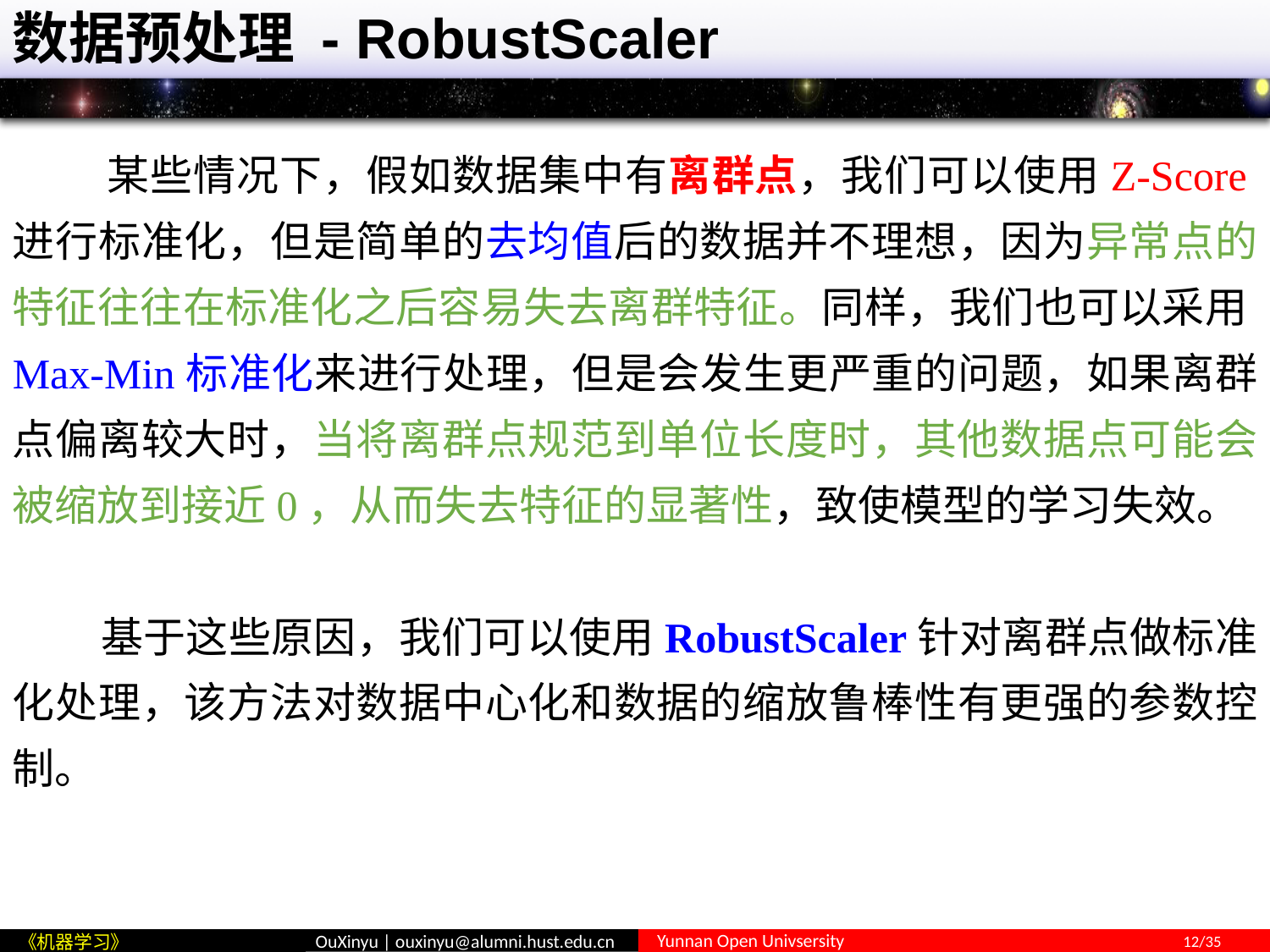

# 数据预处理 - RobustScaler
        某些情况下，假如数据集中有离群点，我们可以使用Z-Score进行标准化，但是简单的去均值后的数据并不理想，因为异常点的特征往往在标准化之后容易失去离群特征。同样，我们也可以采用Max-Min标准化来进行处理，但是会发生更严重的问题，如果离群点偏离较大时，当将离群点规范到单位长度时，其他数据点可能会被缩放到接近0，从而失去特征的显著性，致使模型的学习失效。

        基于这些原因，我们可以使用RobustScaler针对离群点做标准化处理，该方法对数据中心化和数据的缩放鲁棒性有更强的参数控制。